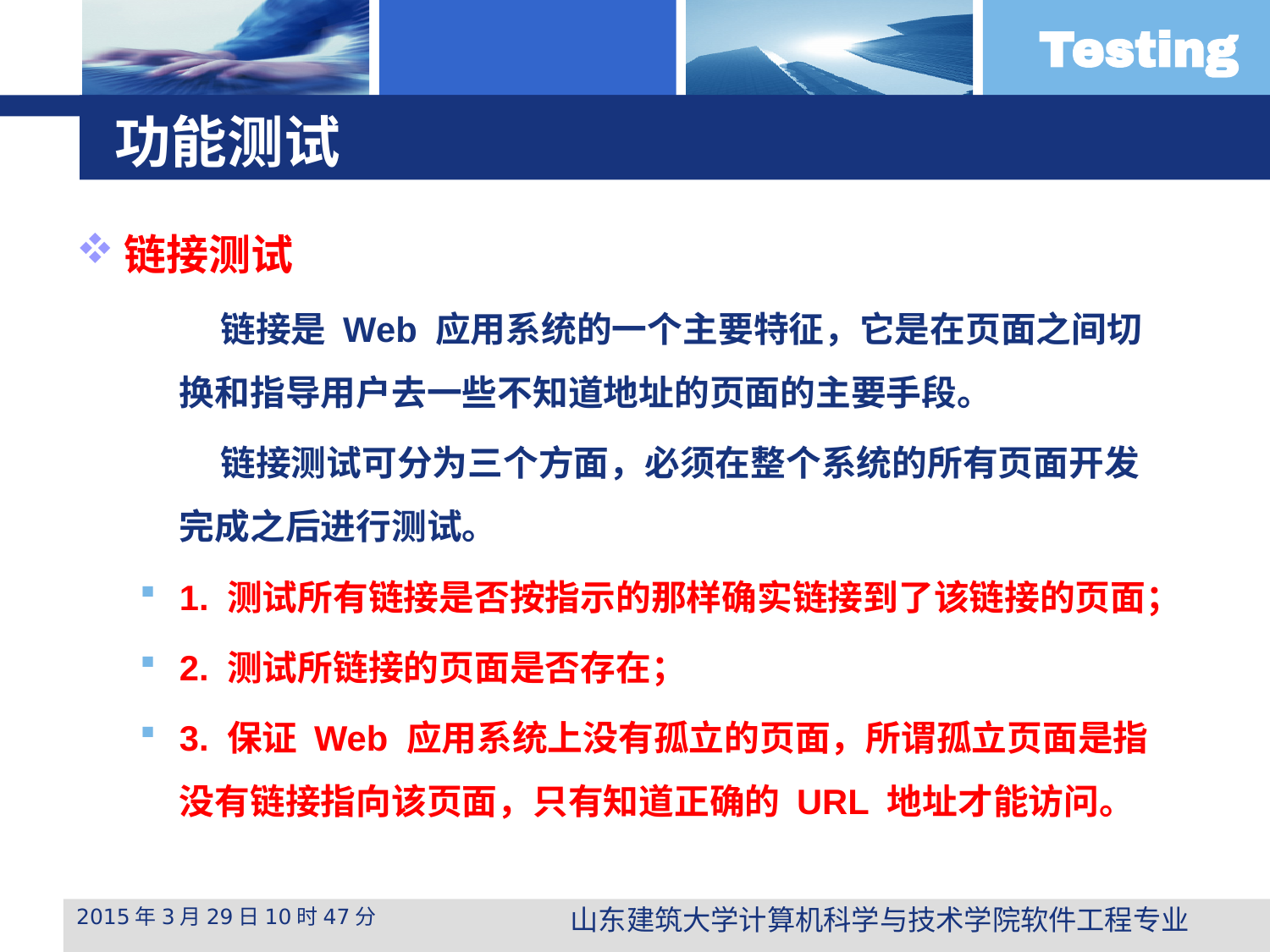

# 功能测试
链接测试
         链接是 Web 应用系统的一个主要特征，它是在页面之间切换和指导用户去一些不知道地址的页面的主要手段。
         链接测试可分为三个方面，必须在整个系统的所有页面开发完成之后进行测试。
1. 测试所有链接是否按指示的那样确实链接到了该链接的页面；
2. 测试所链接的页面是否存在；
3. 保证 Web 应用系统上没有孤立的页面，所谓孤立页面是指没有链接指向该页面，只有知道正确的 URL 地址才能访问。
山东建筑大学计算机科学与技术学院软件工程专业
2015年3月29日10时47分